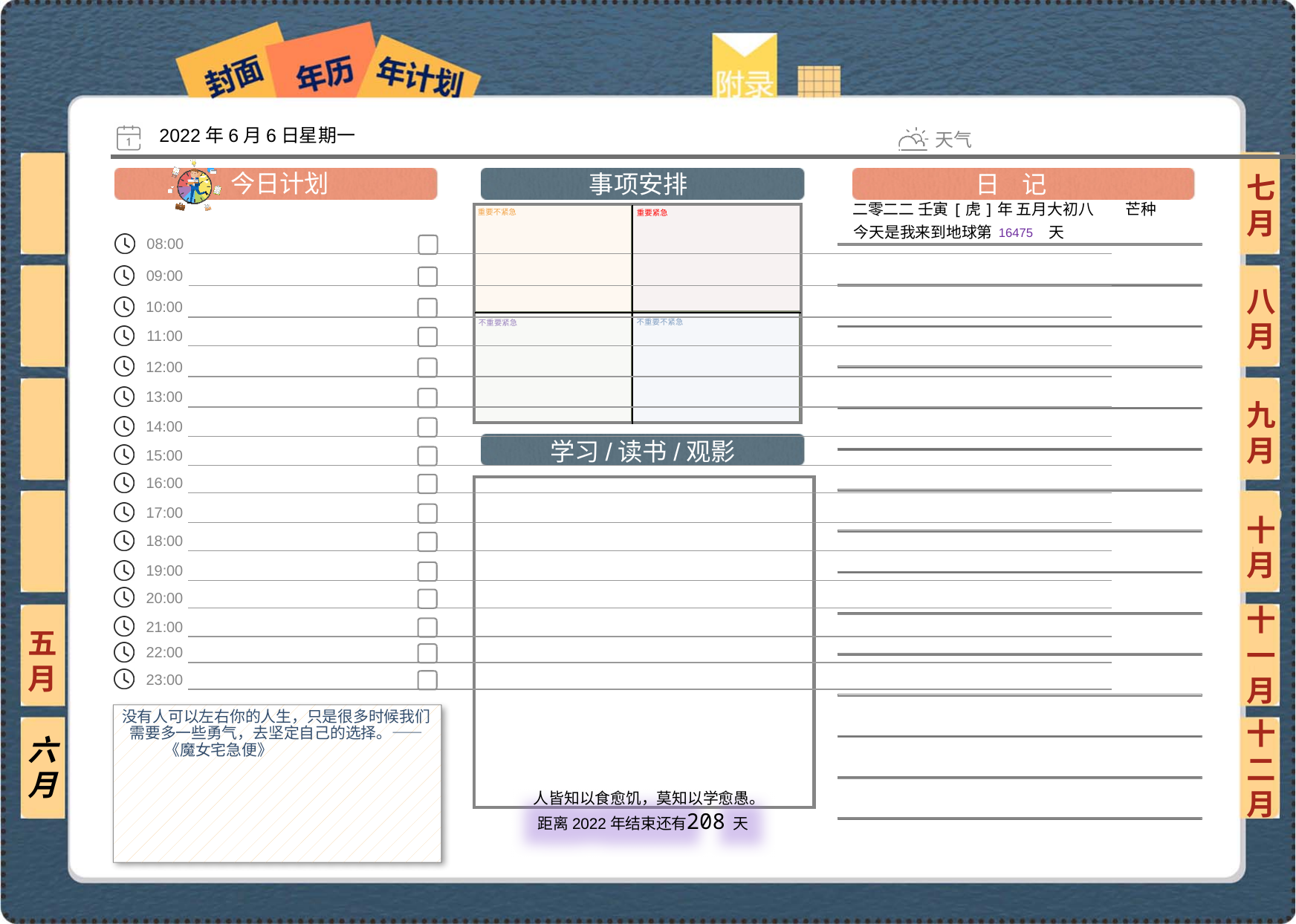

2022年6月6日星期一
七月
二零二二 壬寅[虎]年 五月大初八         芒种
16475
八月
九月
十月
十一月
五月
没有人可以左右你的人生，只是很多时候我们需要多一些勇气，去坚定自己的选择。—— 《魔女宅急便》

六月
十二月
208
 人皆知以食愈饥，莫知以学愈愚。